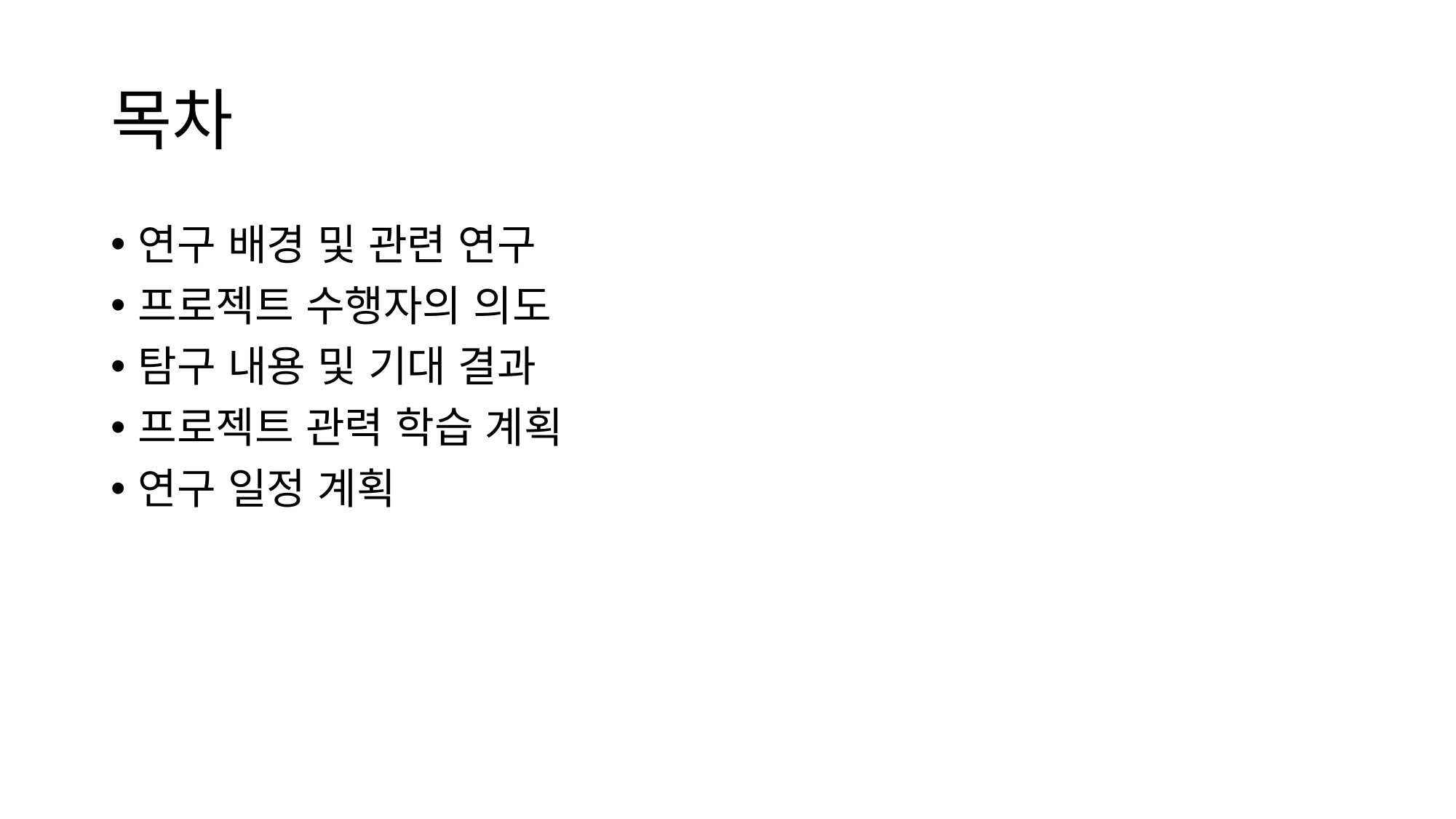

# 목차
연구 배경 및 관련 연구
프로젝트 수행자의 의도
탐구 내용 및 기대 결과
프로젝트 관력 학습 계획
연구 일정 계획